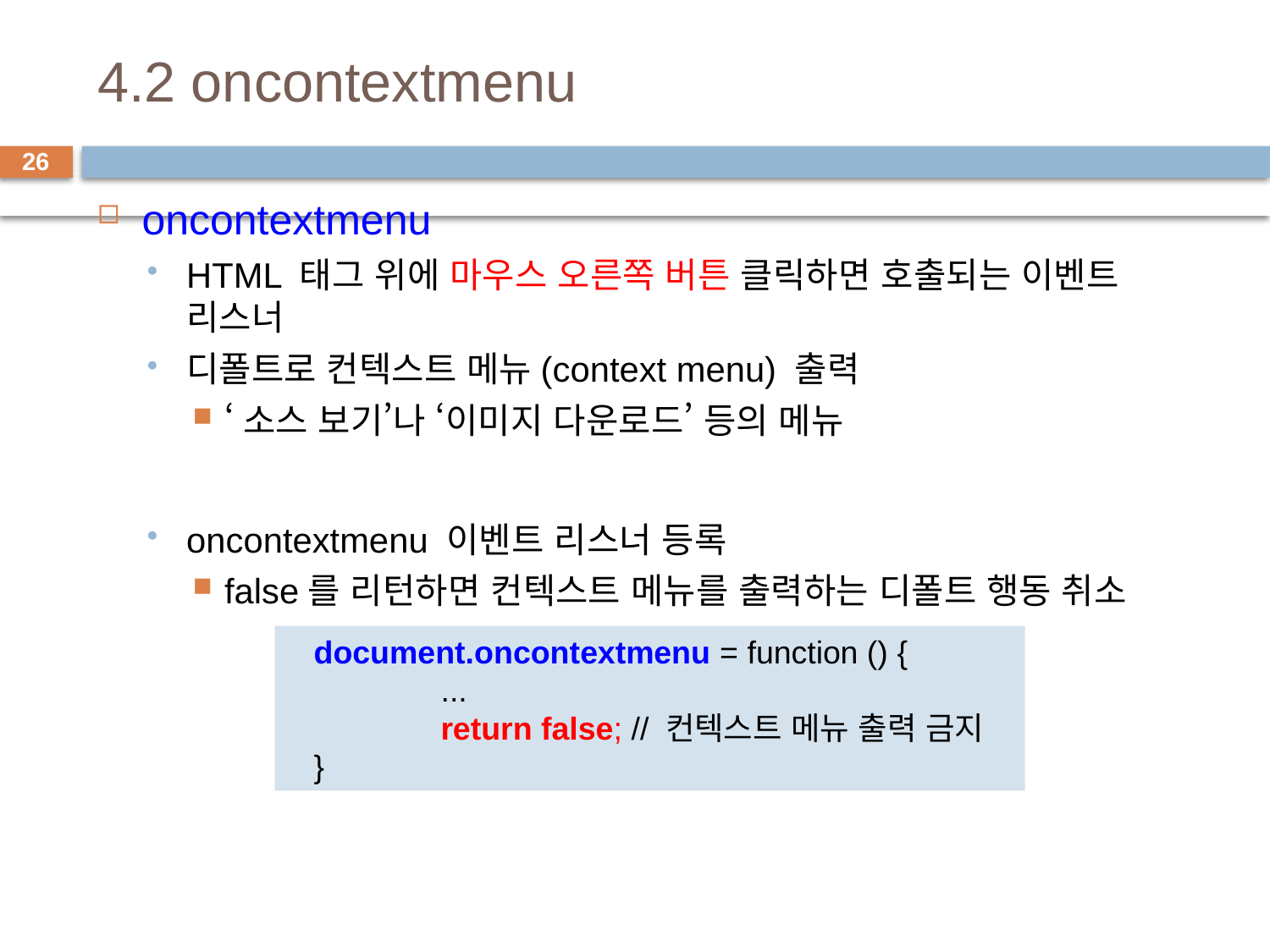

# 4.2 oncontextmenu
26
oncontextmenu
HTML 태그 위에 마우스 오른쪽 버튼 클릭하면 호출되는 이벤트 리스너
디폴트로 컨텍스트 메뉴(context menu) 출력
‘소스 보기’나 ‘이미지 다운로드’ 등의 메뉴

oncontextmenu 이벤트 리스너 등록
false를 리턴하면 컨텍스트 메뉴를 출력하는 디폴트 행동 취소

document.oncontextmenu = function () {
	...
	return false; // 컨텍스트 메뉴 출력 금지
}